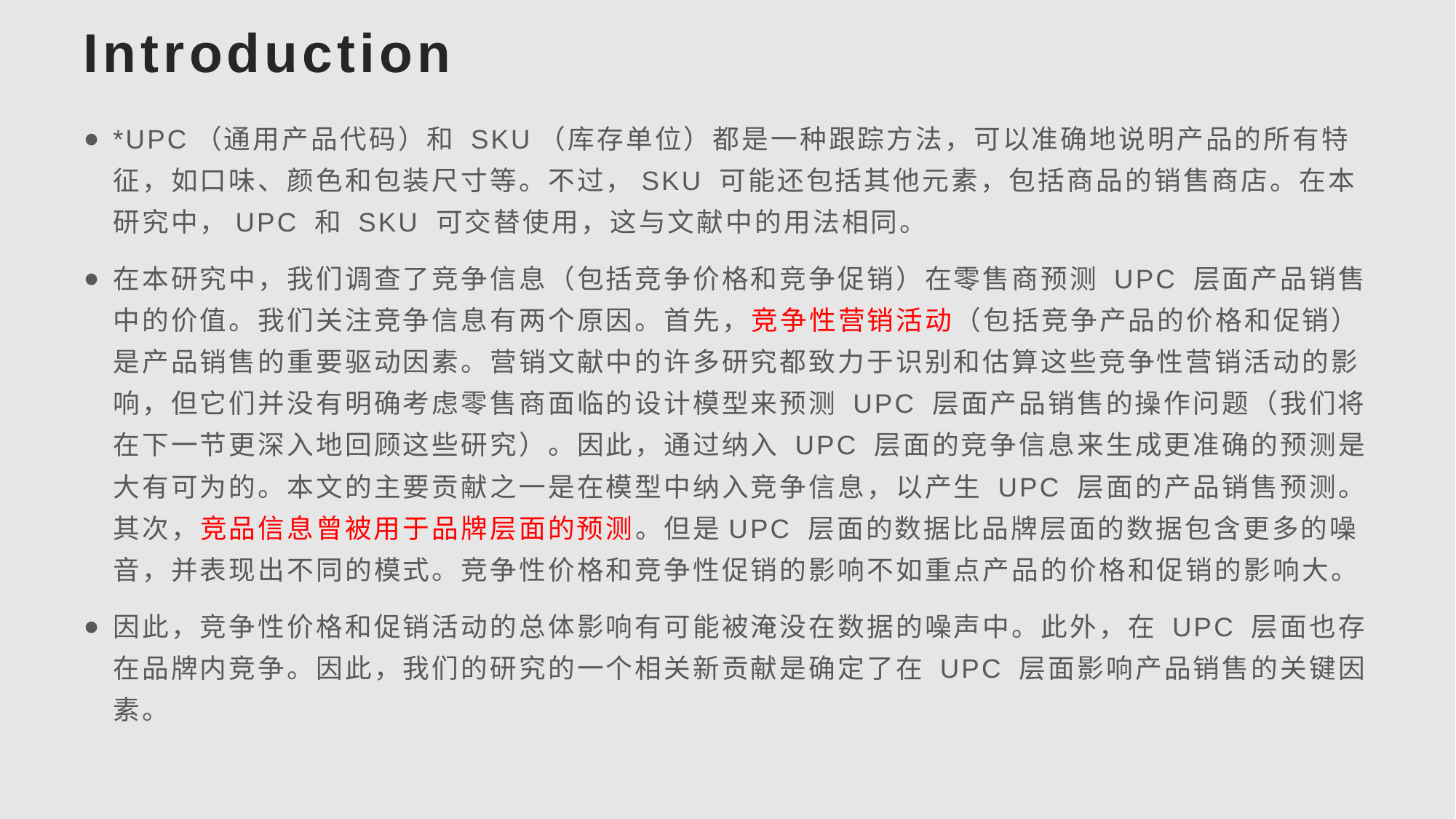

# Introduction
*UPC（通用产品代码）和 SKU（库存单位）都是一种跟踪方法，可以准确地说明产品的所有特征，如口味、颜色和包装尺寸等。不过，SKU 可能还包括其他元素，包括商品的销售商店。在本研究中，UPC 和 SKU 可交替使用，这与文献中的用法相同。
在本研究中，我们调查了竞争信息（包括竞争价格和竞争促销）在零售商预测 UPC 层面产品销售中的价值。我们关注竞争信息有两个原因。首先，竞争性营销活动（包括竞争产品的价格和促销）是产品销售的重要驱动因素。营销文献中的许多研究都致力于识别和估算这些竞争性营销活动的影响，但它们并没有明确考虑零售商面临的设计模型来预测 UPC 层面产品销售的操作问题（我们将在下一节更深入地回顾这些研究）。因此，通过纳入 UPC 层面的竞争信息来生成更准确的预测是大有可为的。本文的主要贡献之一是在模型中纳入竞争信息，以产生 UPC 层面的产品销售预测。其次，竞品信息曾被用于品牌层面的预测。但是UPC 层面的数据比品牌层面的数据包含更多的噪音，并表现出不同的模式。竞争性价格和竞争性促销的影响不如重点产品的价格和促销的影响大。
因此，竞争性价格和促销活动的总体影响有可能被淹没在数据的噪声中。此外，在 UPC 层面也存在品牌内竞争。因此，我们的研究的一个相关新贡献是确定了在 UPC 层面影响产品销售的关键因素。